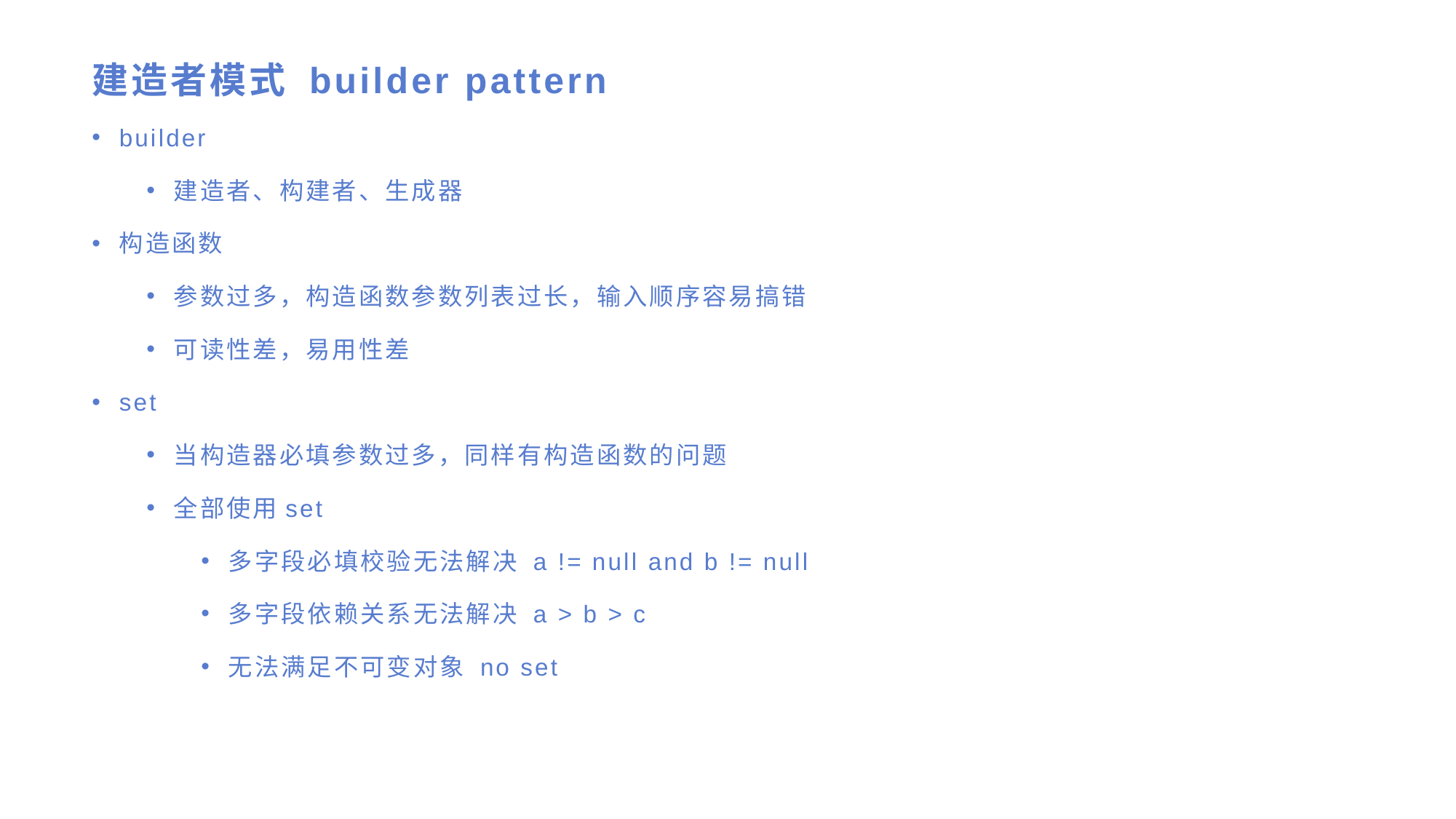

# 建造者模式 builder pattern
builder
建造者、构建者、生成器
构造函数
参数过多，构造函数参数列表过长，输入顺序容易搞错
可读性差，易用性差
set
当构造器必填参数过多，同样有构造函数的问题
全部使用set
多字段必填校验无法解决 a != null and b != null
多字段依赖关系无法解决 a > b > c
无法满足不可变对象 no set